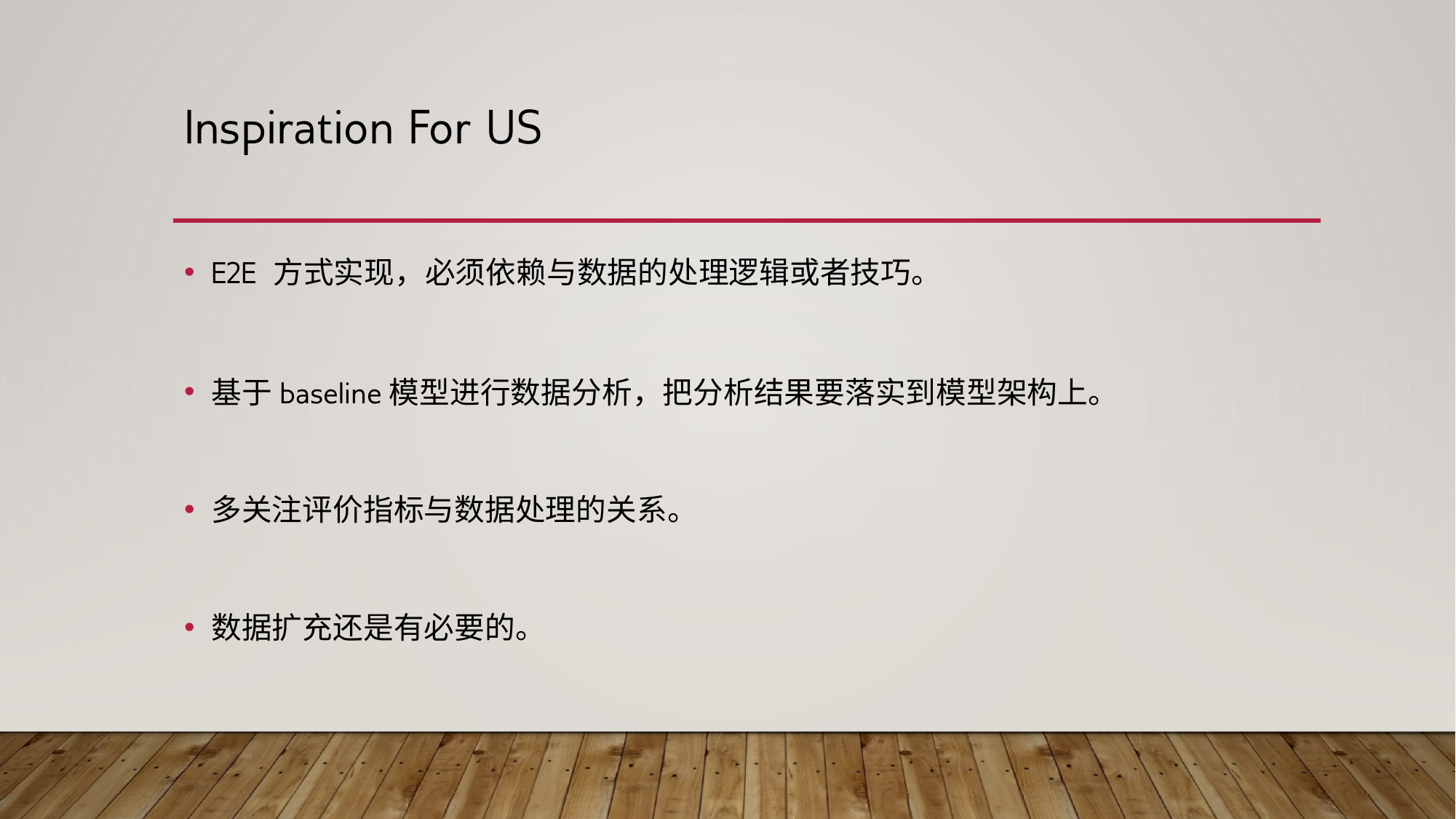

# Inspiration For US
E2E 方式实现，必须依赖与数据的处理逻辑或者技巧。

基于baseline模型进行数据分析，把分析结果要落实到模型架构上。

多关注评价指标与数据处理的关系。

数据扩充还是有必要的。